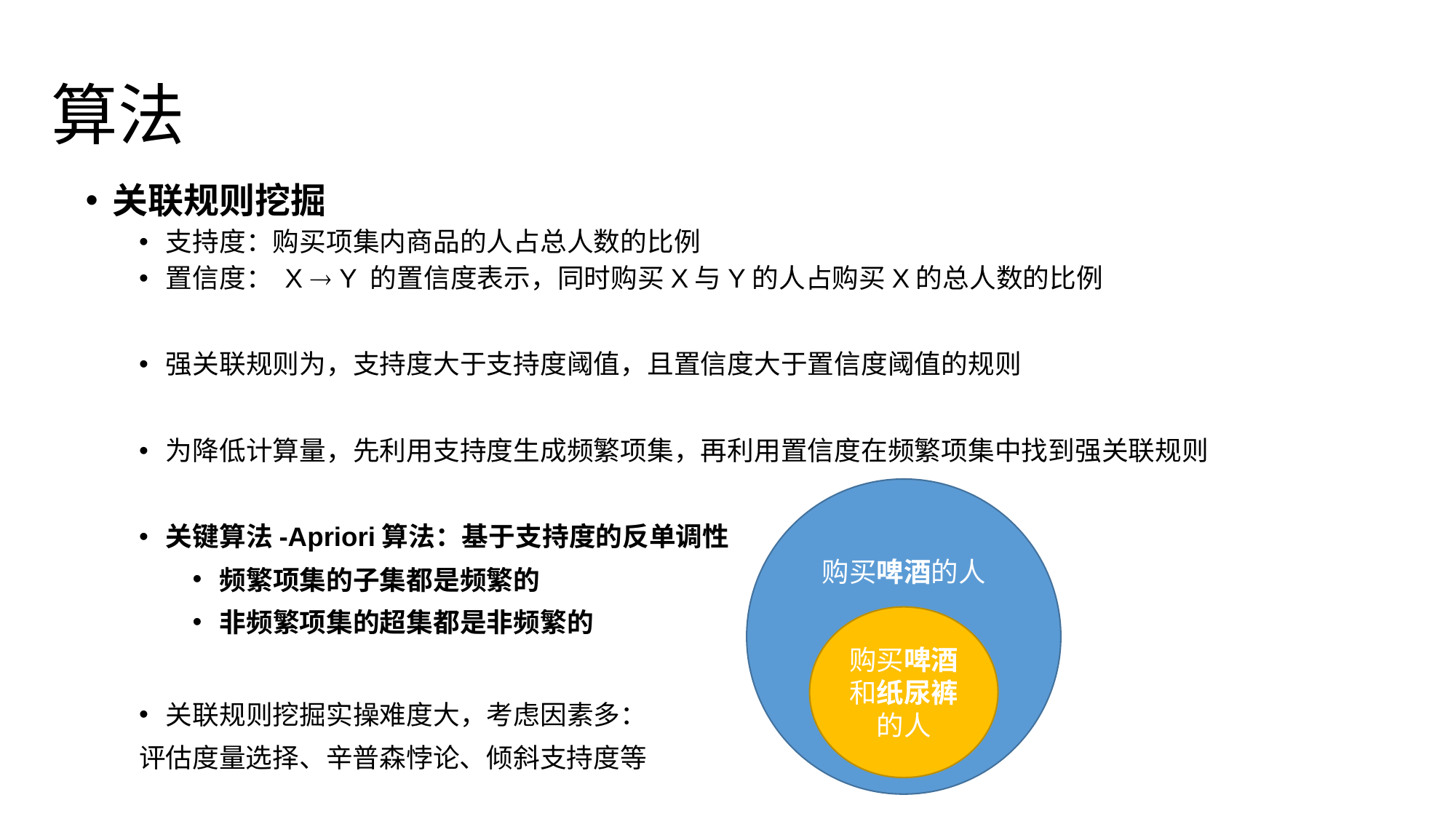

# 算法
关联规则挖掘
支持度：购买项集内商品的人占总人数的比例
置信度： X → Y 的置信度表示，同时购买X与Y的人占购买X的总人数的比例

强关联规则为，支持度大于支持度阈值，且置信度大于置信度阈值的规则

为降低计算量，先利用支持度生成频繁项集，再利用置信度在频繁项集中找到强关联规则

关键算法-Apriori算法：基于支持度的反单调性
频繁项集的子集都是频繁的
非频繁项集的超集都是非频繁的

关联规则挖掘实操难度大，考虑因素多：
评估度量选择、辛普森悖论、倾斜支持度等

购买啤酒的人

购买啤酒和纸尿裤的人